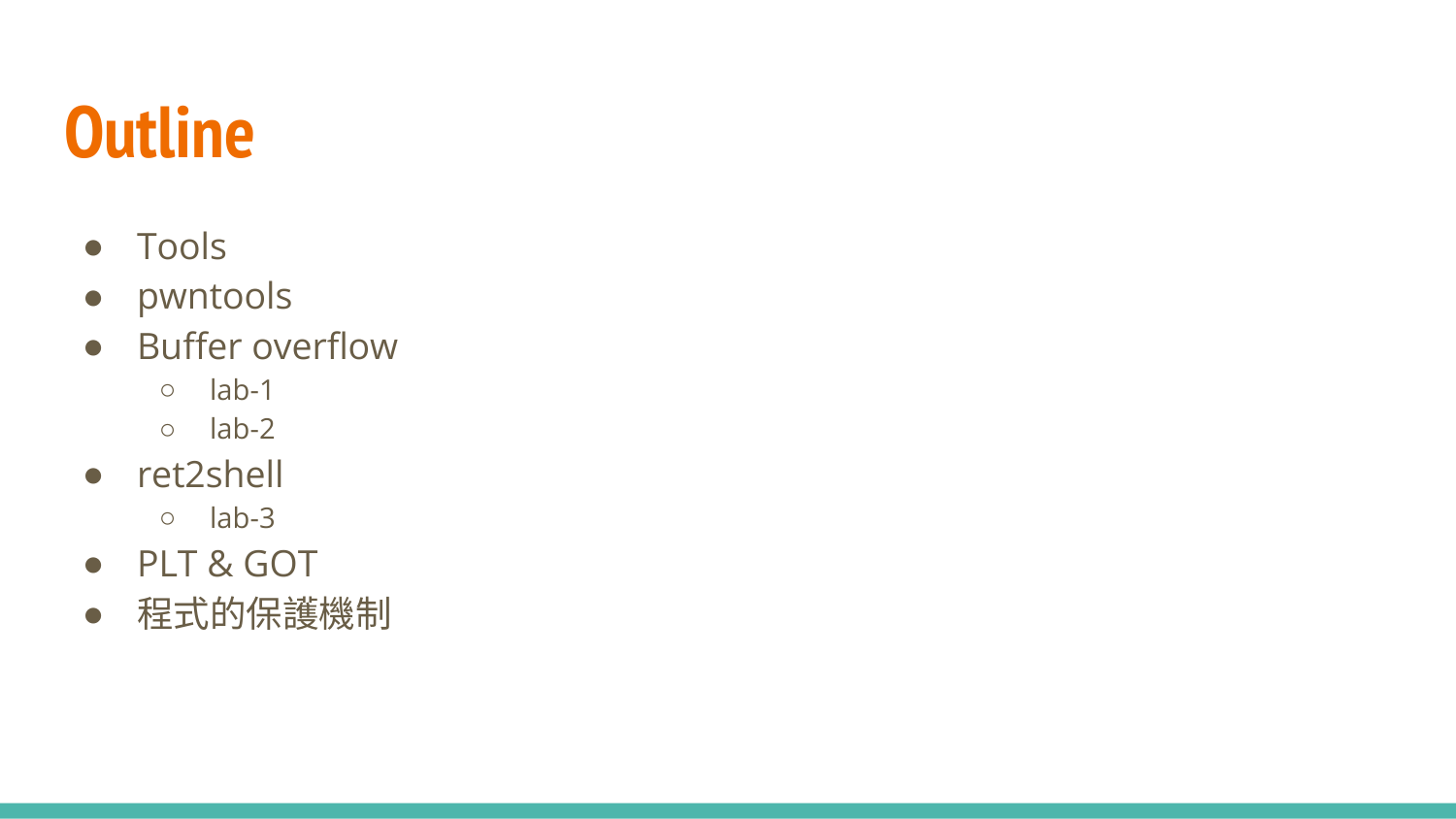

# Outline

Tools
pwntools
Buffer overflow
lab-1
lab-2
ret2shell
lab-3
PLT & GOT
程式的保護機制